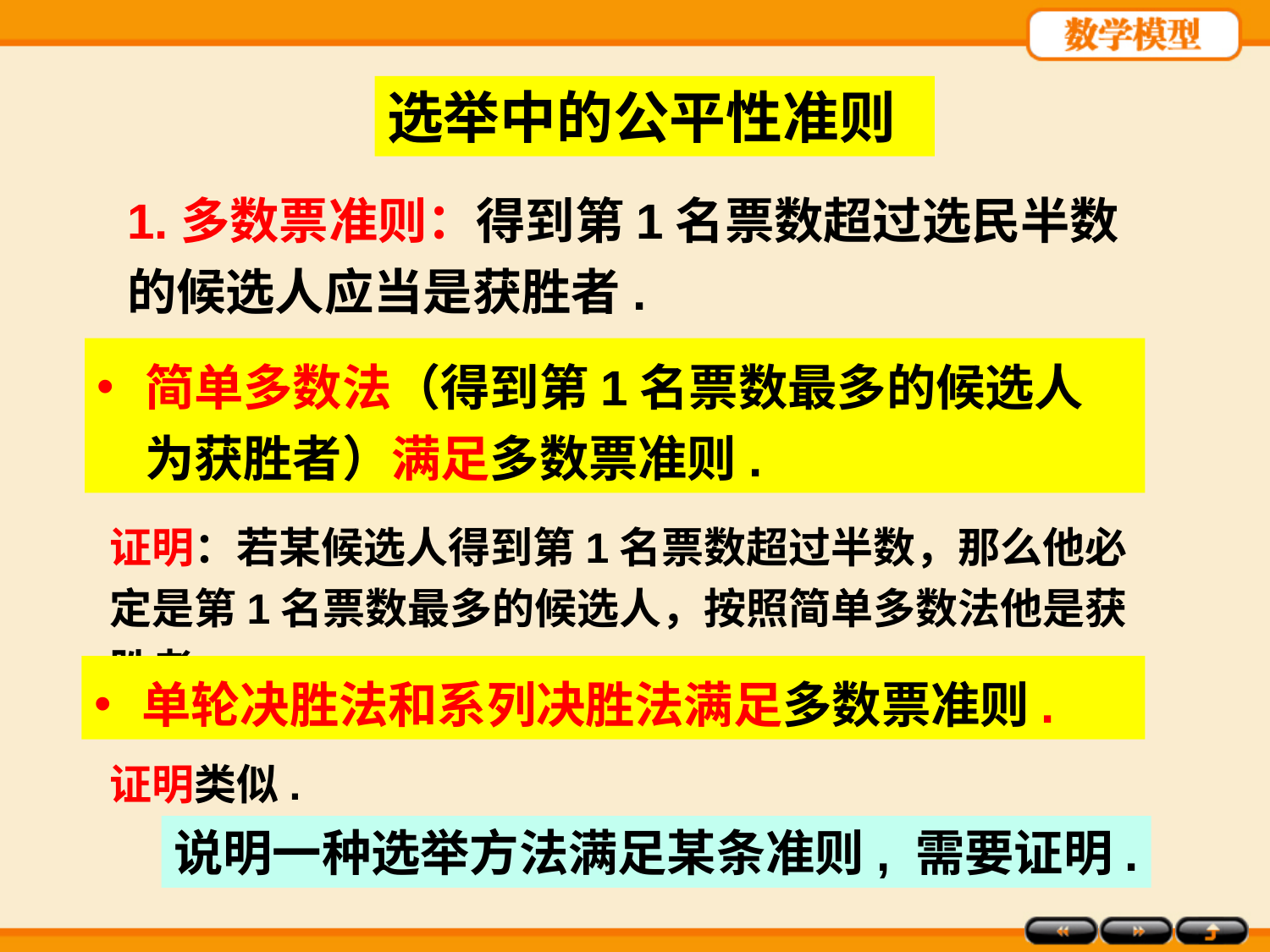

选举中的公平性准则
1.多数票准则：得到第1名票数超过选民半数的候选人应当是获胜者.
简单多数法（得到第1名票数最多的候选人为获胜者）满足多数票准则.
证明：若某候选人得到第1名票数超过半数，那么他必定是第1名票数最多的候选人，按照简单多数法他是获胜者.
单轮决胜法和系列决胜法满足多数票准则.
证明类似.
说明一种选举方法满足某条准则, 需要证明.